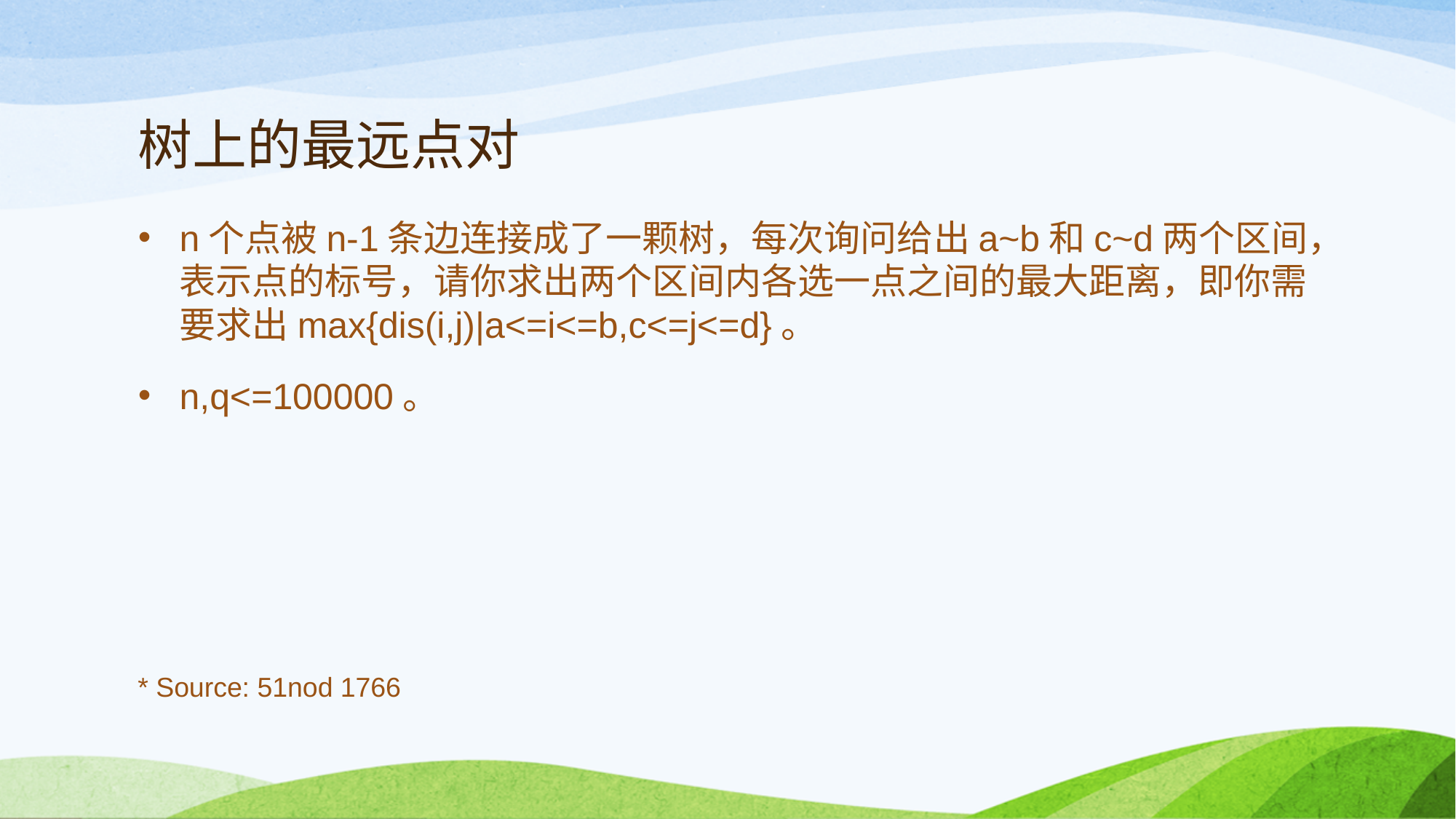

# 树上的最远点对
n个点被n-1条边连接成了一颗树，每次询问给出a~b和c~d两个区间，表示点的标号，请你求出两个区间内各选一点之间的最大距离，即你需要求出max{dis(i,j)|a<=i<=b,c<=j<=d}。
n,q<=100000。
* Source: 51nod 1766